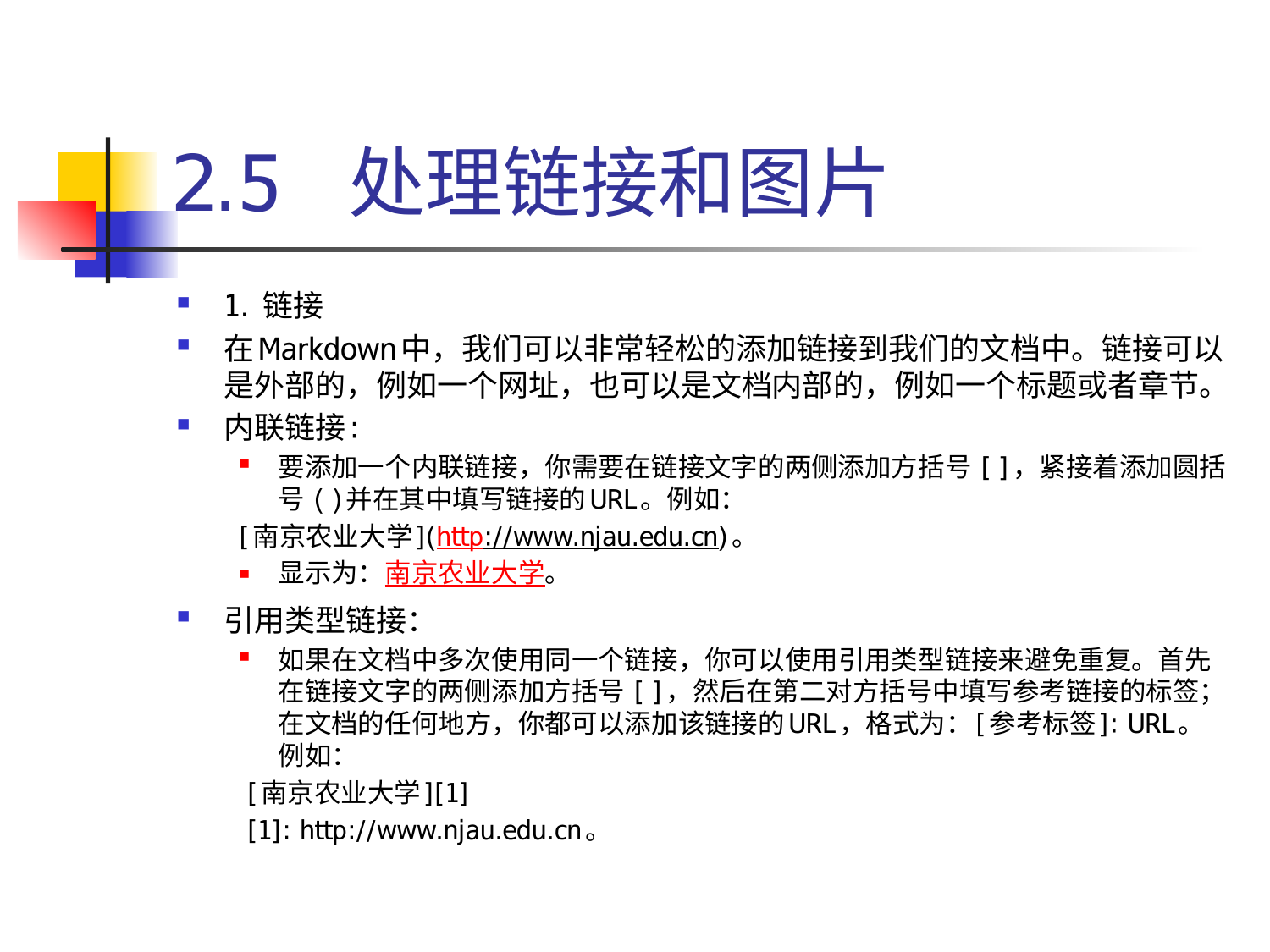

# 2.5  处理链接和图片
1. 链接
在Markdown中，我们可以非常轻松的添加链接到我们的文档中。链接可以是外部的，例如一个网址，也可以是文档内部的，例如一个标题或者章节。
内联链接:
要添加一个内联链接，你需要在链接文字的两侧添加方括号 [ ]，紧接着添加圆括号 ( )并在其中填写链接的URL。例如：
[南京农业大学](http://www.njau.edu.cn)。
显示为：南京农业大学。
引用类型链接：
如果在文档中多次使用同一个链接，你可以使用引用类型链接来避免重复。首先在链接文字的两侧添加方括号 [ ]，然后在第二对方括号中填写参考链接的标签；在文档的任何地方，你都可以添加该链接的URL，格式为：[参考标签]: URL。例如：
 [南京农业大学][1]
 [1]: http://www.njau.edu.cn。